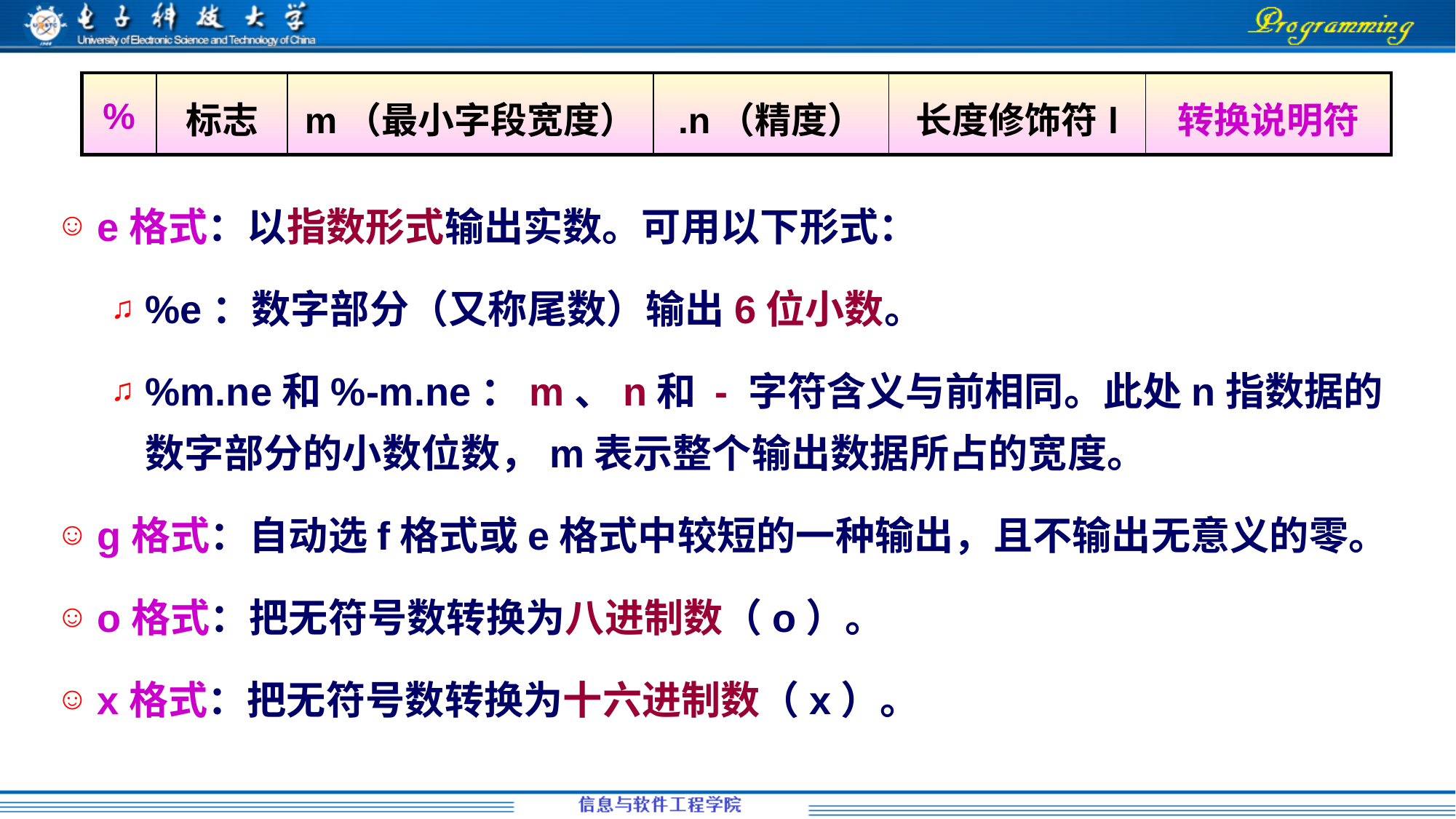

| % | 标志 | m（最小字段宽度） | .n（精度） | 长度修饰符l | 转换说明符 |
| --- | --- | --- | --- | --- | --- |
e格式：以指数形式输出实数。可用以下形式：
%e：数字部分（又称尾数）输出6位小数。
%m.ne和%-m.ne：m、n和 - 字符含义与前相同。此处n指数据的数字部分的小数位数，m表示整个输出数据所占的宽度。
g格式：自动选f格式或e格式中较短的一种输出，且不输出无意义的零。
o格式：把无符号数转换为八进制数（o）。
x格式：把无符号数转换为十六进制数（x）。